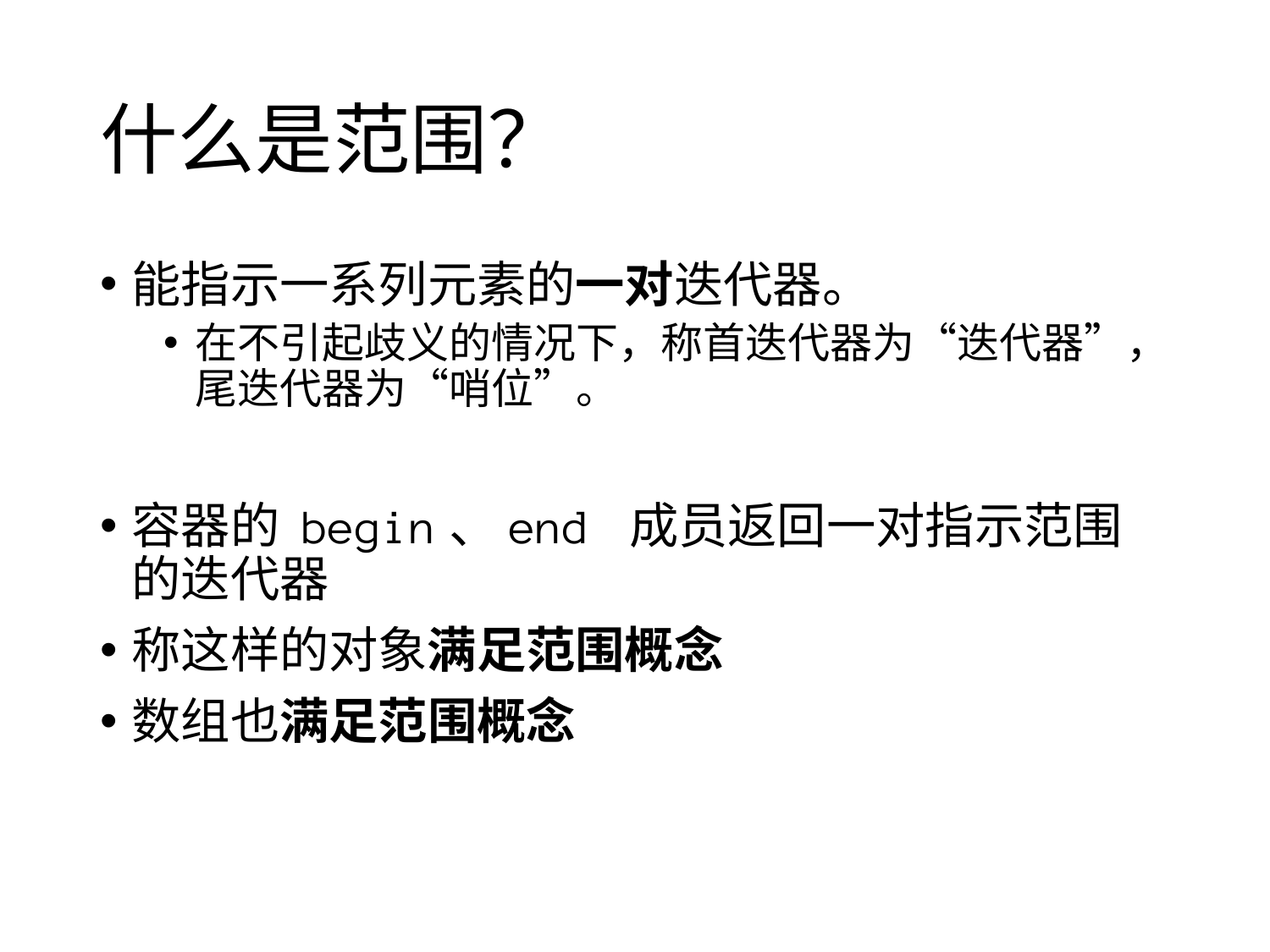

# 什么是范围？
能指示一系列元素的一对迭代器。
在不引起歧义的情况下，称首迭代器为“迭代器”，尾迭代器为“哨位”。

容器的 begin、end 成员返回一对指示范围的迭代器
称这样的对象满足范围概念
数组也满足范围概念